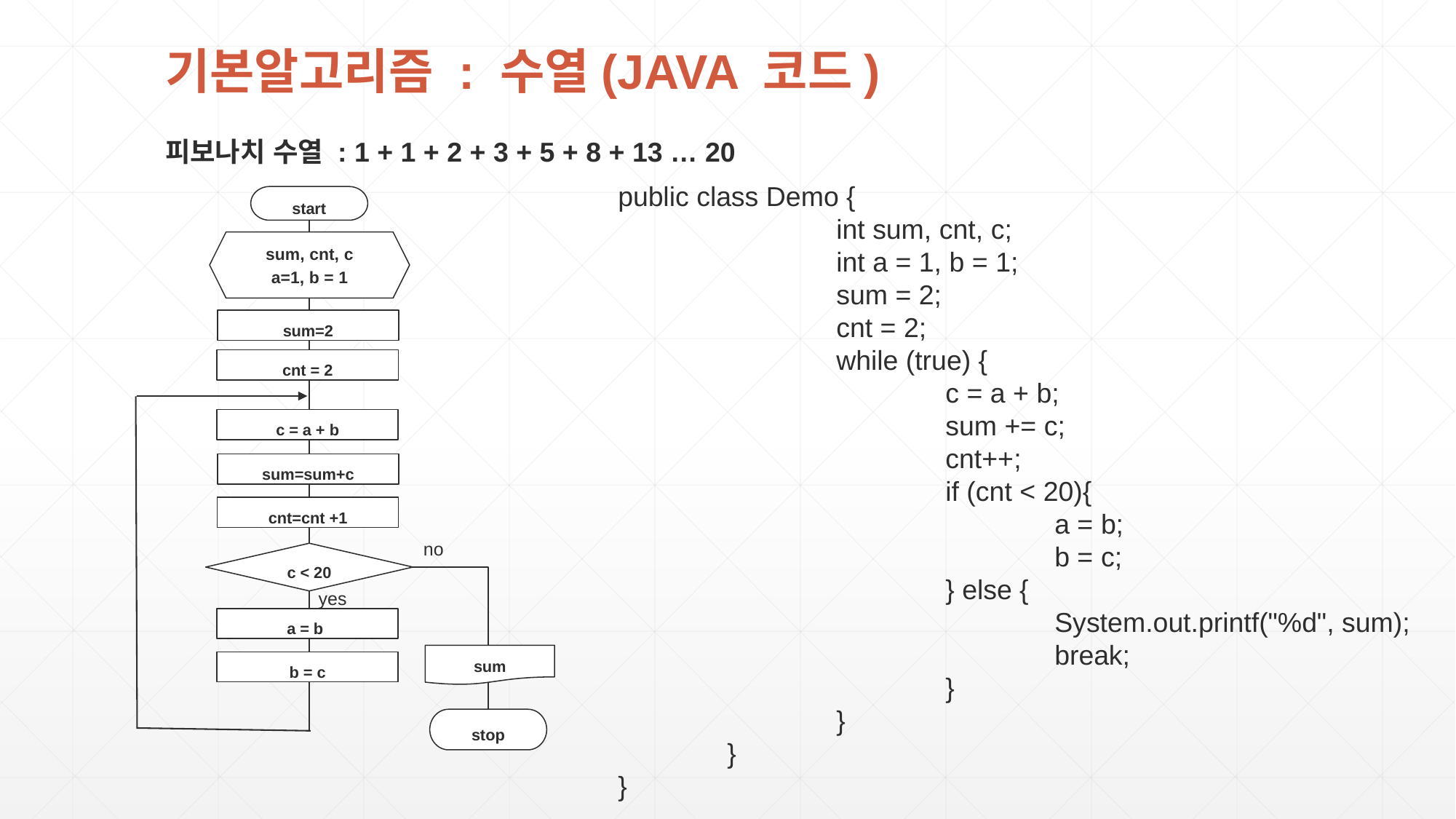

기본알고리즘 : 수열(JAVA 코드)

피보나치 수열 : 1 + 1 + 2 + 3 + 5 + 8 + 13 … 20
public class Demo {
		int sum, cnt, c;
		int a = 1, b = 1;
		sum = 2;
		cnt = 2;
		while (true) {
			c = a + b;
			sum += c;
			cnt++;
			if (cnt < 20){
				a = b;
				b = c;
			} else {
				System.out.printf("%d", sum);
				break;
			}
		}
	}
}
start
sum, cnt, c
a=1, b = 1
sum=2
cnt = 2

c = a + b
sum=sum+c
cnt=cnt +1
no
c < 20
yes
a = b
sum
b = c
stop